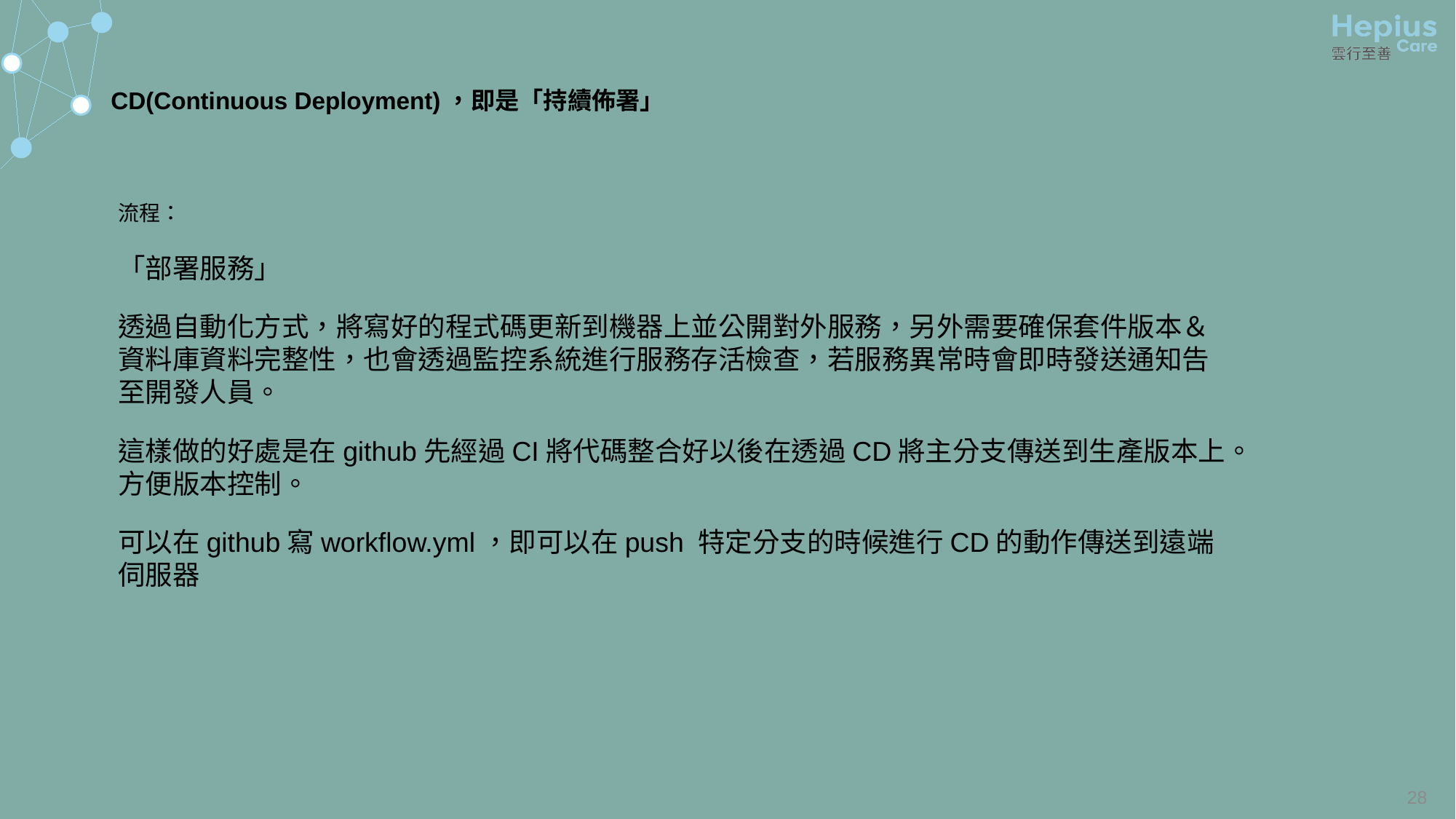

# CD(Continuous Deployment)，即是「持續佈署」

流程：
「部署服務」
透過自動化方式，將寫好的程式碼更新到機器上並公開對外服務，另外需要確保套件版本＆資料庫資料完整性，也會透過監控系統進行服務存活檢查，若服務異常時會即時發送通知告至開發人員。
這樣做的好處是在github先經過CI將代碼整合好以後在透過CD將主分支傳送到生產版本上。方便版本控制。
可以在github寫workflow.yml，即可以在push 特定分支的時候進行CD的動作傳送到遠端伺服器

28